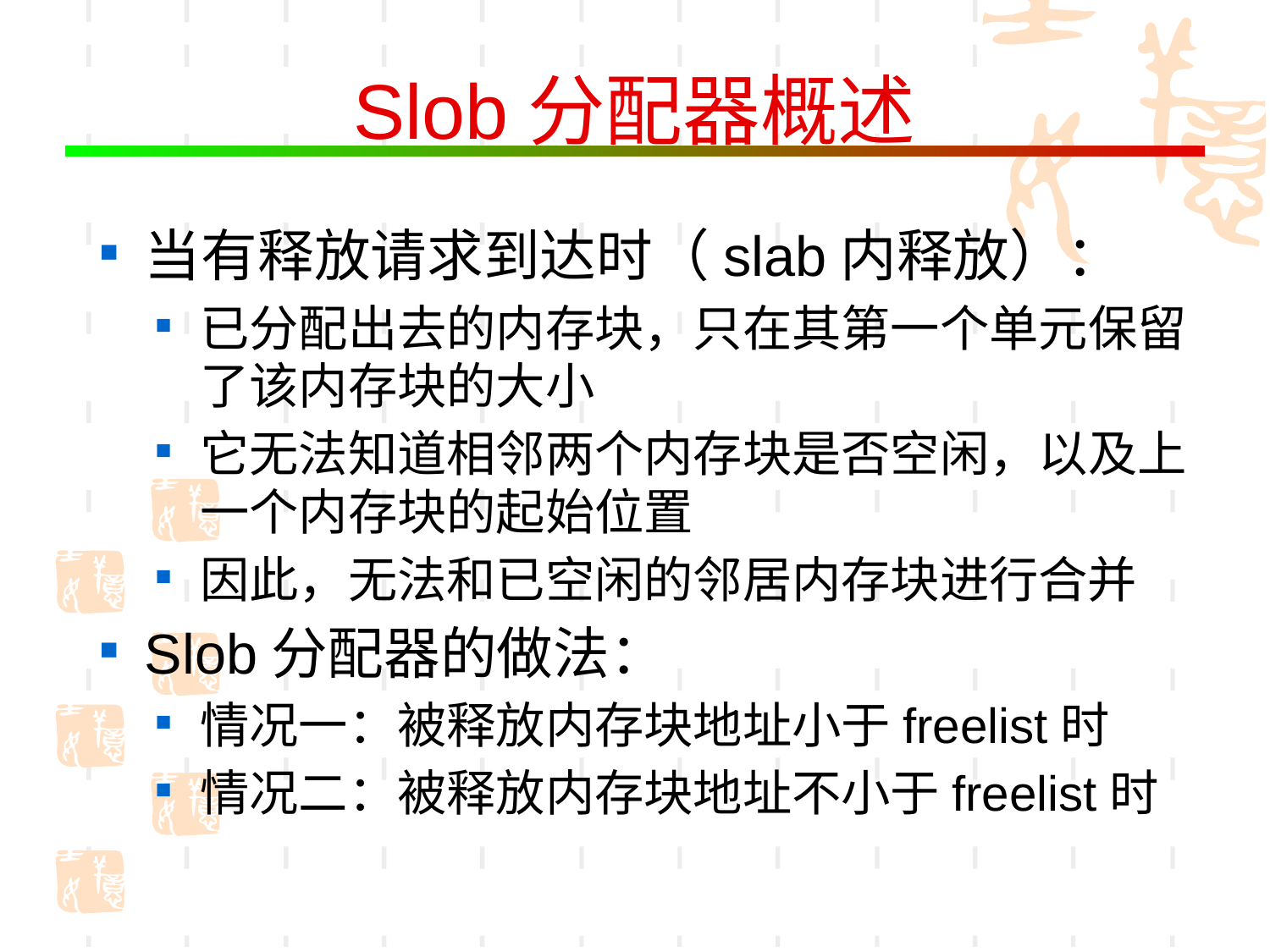

# Slob分配器概述
当有释放请求到达时（slab内释放）：
已分配出去的内存块，只在其第一个单元保留了该内存块的大小
它无法知道相邻两个内存块是否空闲，以及上一个内存块的起始位置
因此，无法和已空闲的邻居内存块进行合并
Slob分配器的做法：
情况一：被释放内存块地址小于freelist时
情况二：被释放内存块地址不小于freelist时